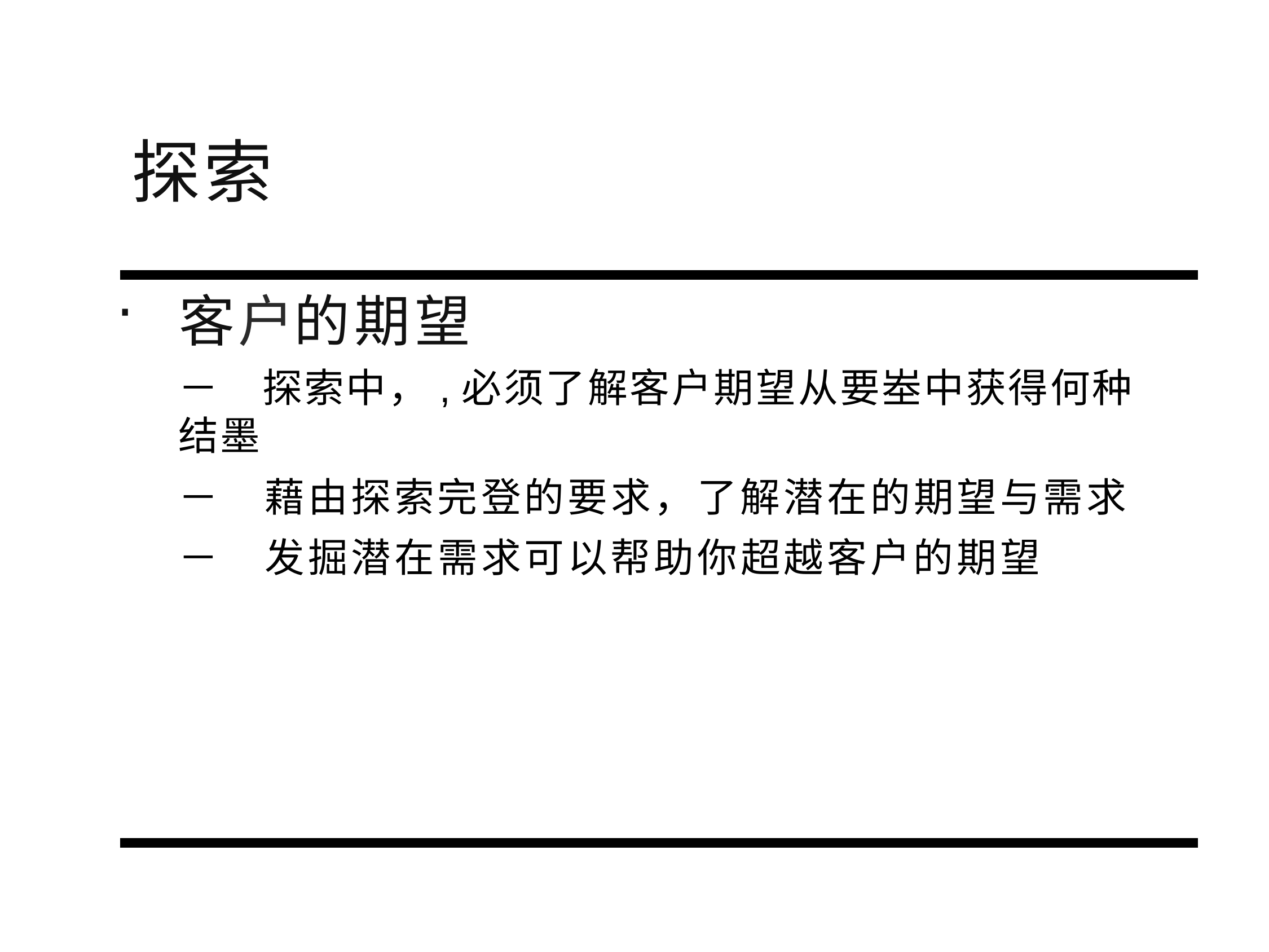

# 探索
客户的期望
－探索中，,必须了解客户期望从要峚中获得何种结墨
－藉由探索完登的要求，了解潜在的期望与需求
－发掘潜在需求可以帮助你超越客户的期望